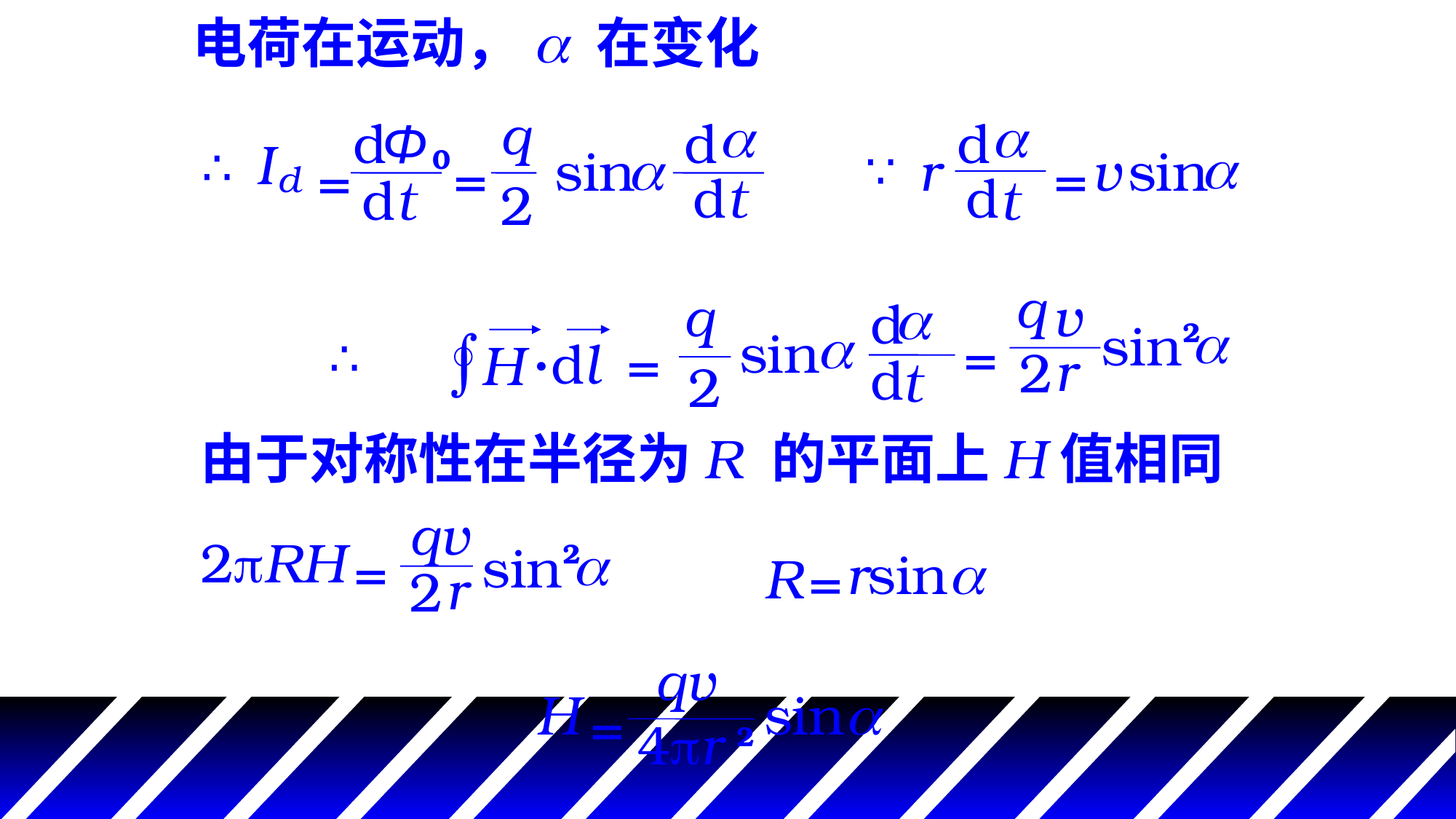

电荷在运动，α 在变化
q
α
d
α
sin
=
d
t
2

α
d
α
r
v
sin
=
d
t

∵
d
Φ
I
0
=
d
d
t

∴
q
v
α
sin
2
=
r
2

q
α
d
α
∫

sin

d

l
=
H
d
t
.
2

∴
由于对称性在半径为R 的平面上H值相同
qv
2πRH
α
sin
=
2
r
2

rsinα
R
=
qv
sinα
H
=
4πr

2